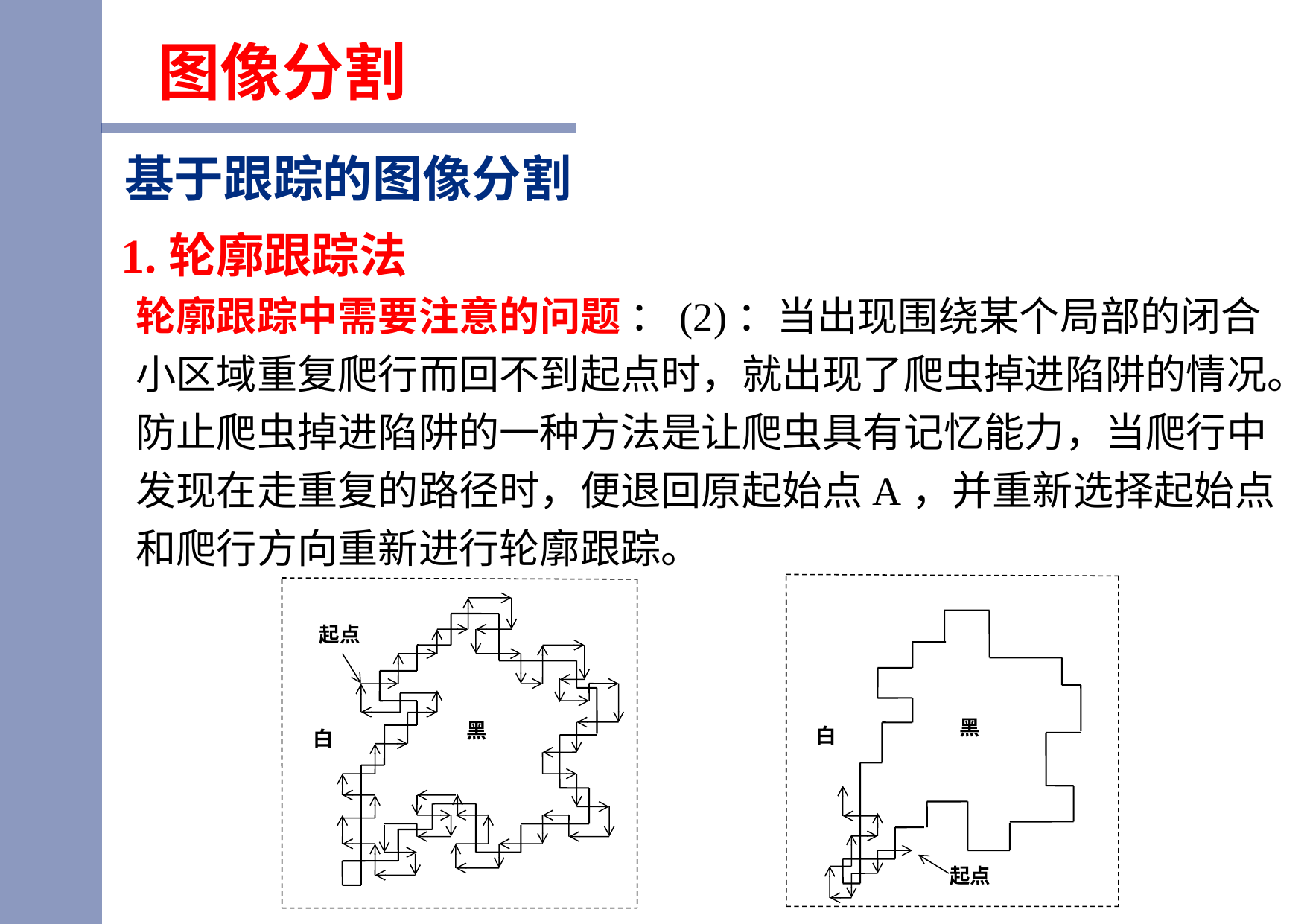

图像分割
基于跟踪的图像分割
1.轮廓跟踪法
轮廓跟踪中需要注意的问题 ：(2)：当出现围绕某个局部的闭合小区域重复爬行而回不到起点时，就出现了爬虫掉进陷阱的情况。防止爬虫掉进陷阱的一种方法是让爬虫具有记忆能力，当爬行中发现在走重复的路径时，便退回原起始点A，并重新选择起始点和爬行方向重新进行轮廓跟踪。

黑
白

起点

起点

黑
白